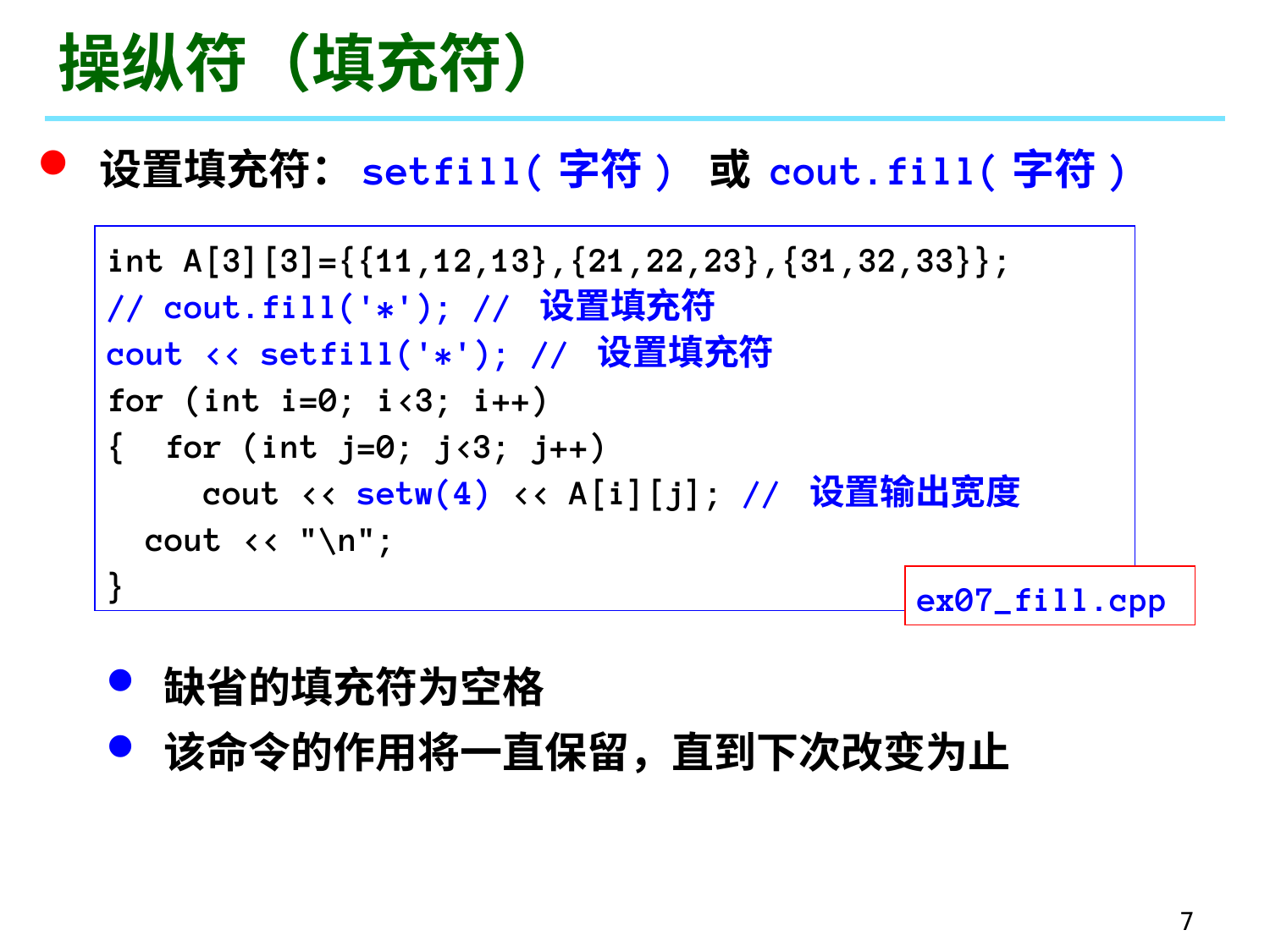

# 操纵符（填充符）
 设置填充符：setfill(字符) 或 cout.fill(字符)
int A[3][3]={{11,12,13},{21,22,23},{31,32,33}};
// cout.fill('*'); // 设置填充符
cout << setfill('*'); // 设置填充符
for (int i=0; i<3; i++)
{  for (int j=0; j<3; j++)
     cout << setw(4) << A[i][j]; // 设置输出宽度
  cout << "\n";
}
ex07_fill.cpp
 缺省的填充符为空格
 该命令的作用将一直保留，直到下次改变为止
7